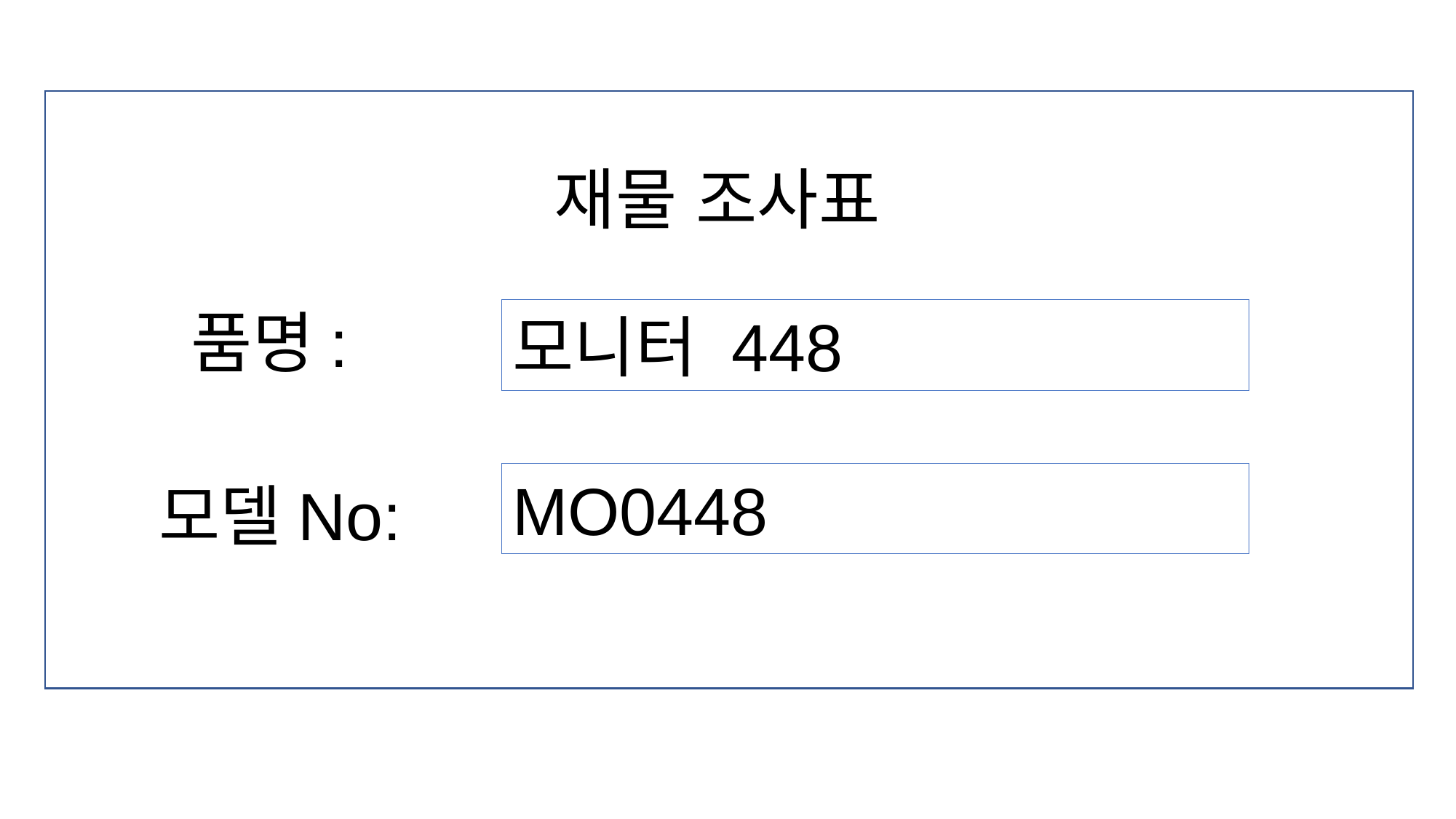

재물 조사표
품명:
모니터 448
MO0448
모델No: